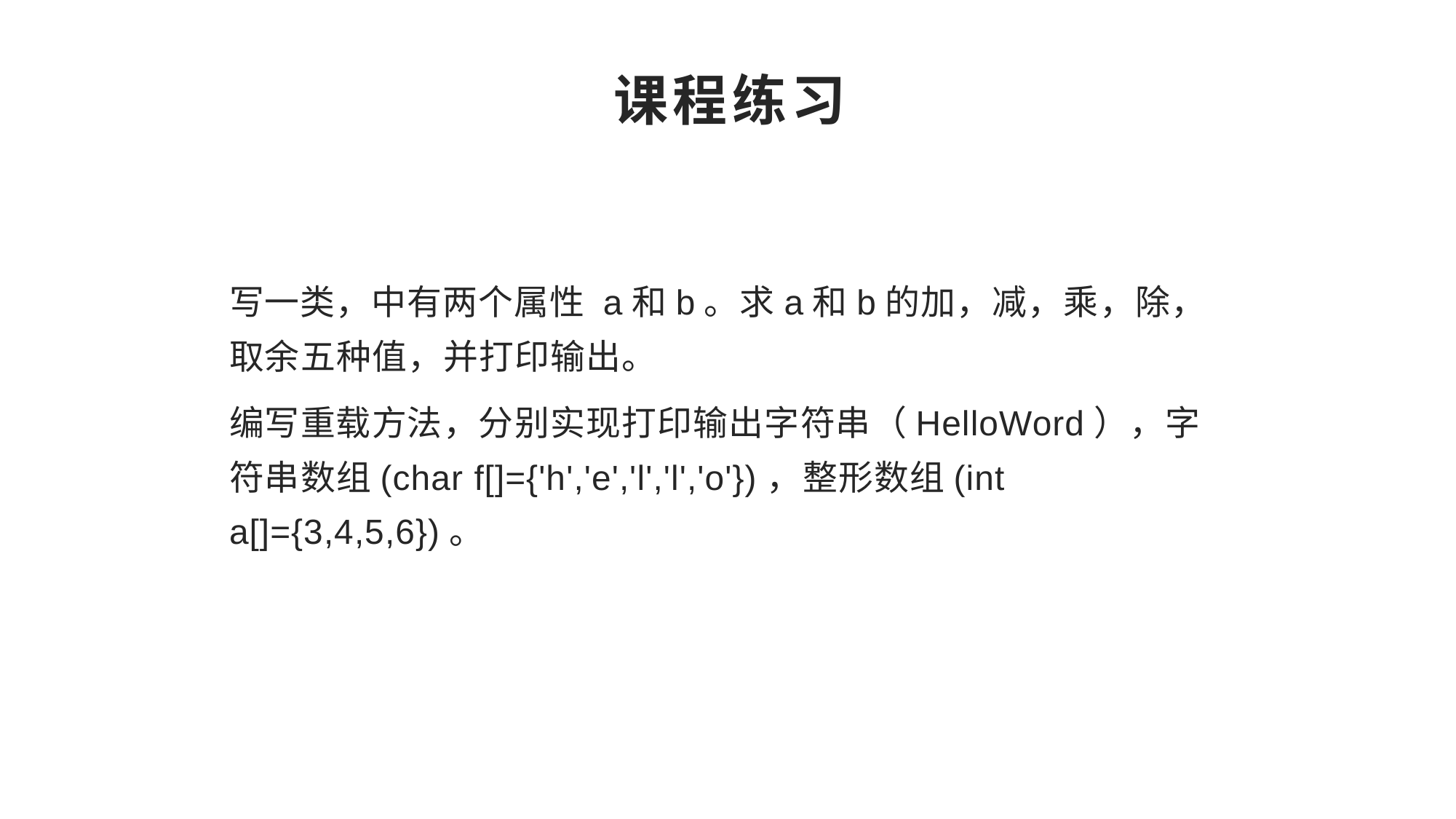

课程练习
写一类，中有两个属性 a和b。求a和b的加，减，乘，除，取余五种值，并打印输出。
编写重载方法，分别实现打印输出字符串（HelloWord），字符串数组(char f[]={'h','e','l','l','o'})，整形数组(int a[]={3,4,5,6})。